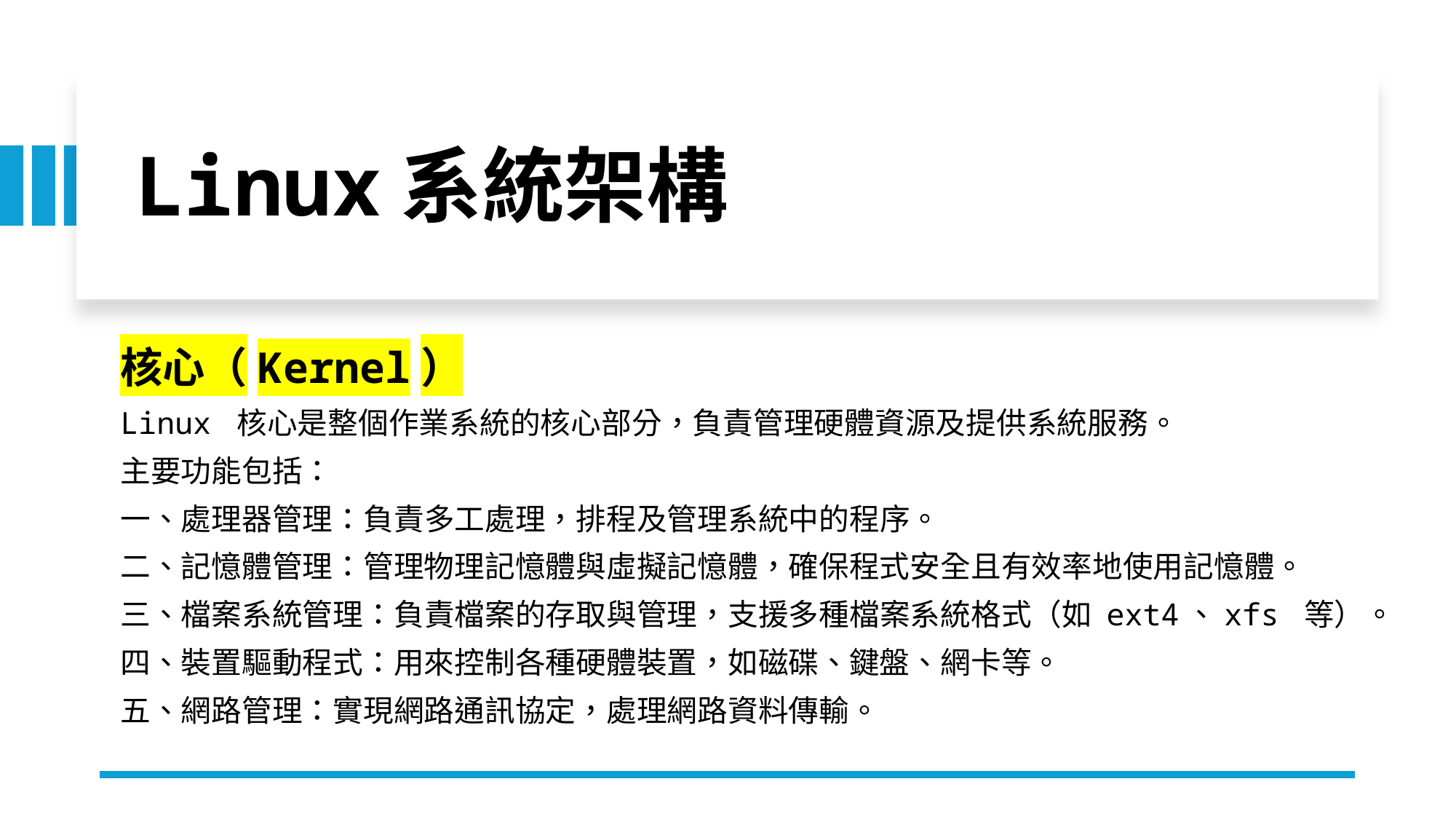

# Linux系統架構

核心（Kernel）
Linux 核心是整個作業系統的核心部分，負責管理硬體資源及提供系統服務。
主要功能包括：
一、處理器管理：負責多工處理，排程及管理系統中的程序。
二、記憶體管理：管理物理記憶體與虛擬記憶體，確保程式安全且有效率地使用記憶體。
三、檔案系統管理：負責檔案的存取與管理，支援多種檔案系統格式（如 ext4、xfs 等）。
四、裝置驅動程式：用來控制各種硬體裝置，如磁碟、鍵盤、網卡等。
五、網路管理：實現網路通訊協定，處理網路資料傳輸。